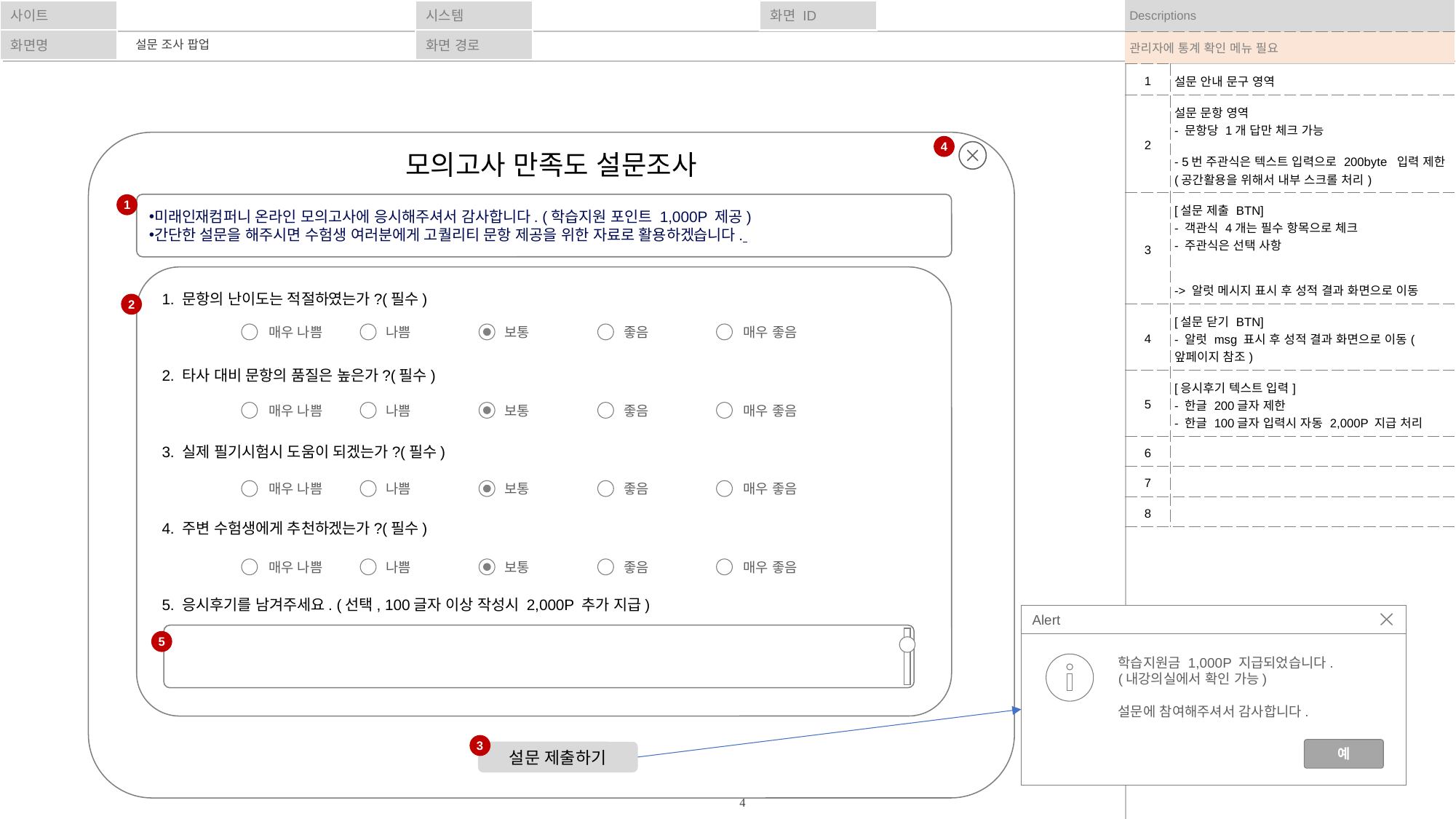

| Descriptions |  |
| --- | --- |
| 관리자에 통계 확인 메뉴 필요 |  |
| 1 | 설문 안내 문구 영역 |
| 2 | 설문 문항 영역 - 문항당 1개 답만 체크 가능 - 5번 주관식은 텍스트 입력으로 200byte 입력 제한(공간활용을 위해서 내부 스크롤 처리) |
| 3 | [설문 제출 BTN] - 객관식 4개는 필수 항목으로 체크 - 주관식은 선택 사항 -> 알럿 메시지 표시 후 성적 결과 화면으로 이동 |
| 4 | [설문 닫기 BTN] - 알럿 msg 표시 후 성적 결과 화면으로 이동(앞페이지 참조) |
| 5 | [응시후기 텍스트 입력] - 한글 200글자 제한 - 한글 100글자 입력시 자동 2,000P 지급 처리 |
| 6 |  |
| 7 |  |
| 8 |  |

설문 조사 팝업

4

모의고사 만족도 설문조사
1
미래인재컴퍼니 온라인 모의고사에 응시해주셔서 감사합니다. (학습지원 포인트 1,000P 제공)
간단한 설문을 해주시면 수험생 여러분에게 고퀄리티 문항 제공을 위한 자료로 활용하겠습니다.

1. 문항의 난이도는 적절하였는가?(필수)
2
매우 나쁨

나쁨

보통

좋음

매우 좋음

2. 타사 대비 문항의 품질은 높은가?(필수)
매우 나쁨

나쁨

보통

좋음

매우 좋음

3. 실제 필기시험시 도움이 되겠는가?(필수)
매우 나쁨

나쁨

보통

좋음

매우 좋음

4. 주변 수험생에게 추천하겠는가?(필수)
매우 나쁨

나쁨

보통

좋음

매우 좋음

5. 응시후기를 남겨주세요. (선택, 100글자 이상 작성시 2,000P 추가 지급)
Alert

학습지원금 1,000P 지급되었습니다.
(내강의실에서 확인 가능)

설문에 참여해주셔서 감사합니다.

예

5
3
설문 제출하기
4